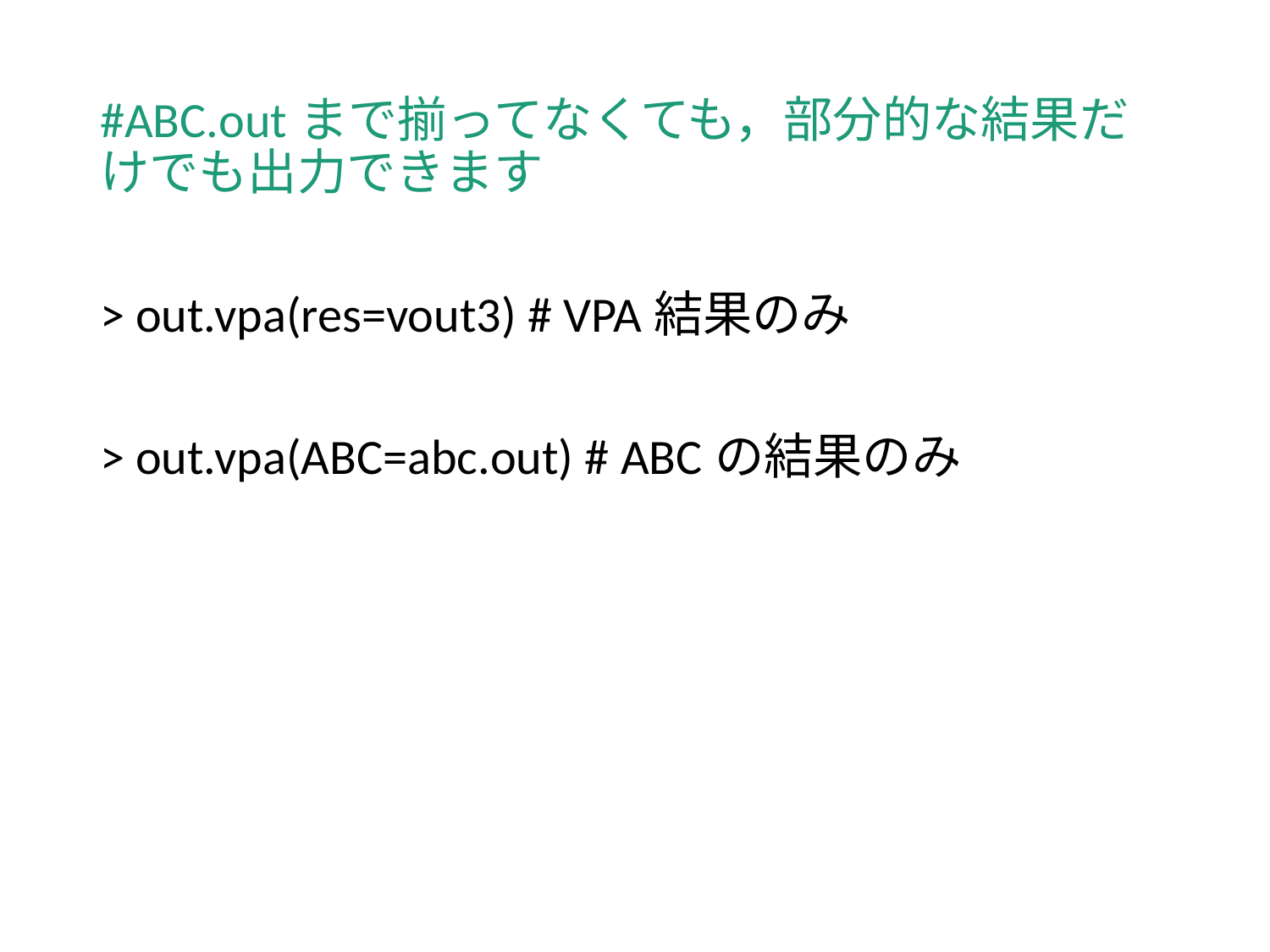

#ABC.outまで揃ってなくても，部分的な結果だけでも出力できます

> out.vpa(res=vout3) # VPA結果のみ

> out.vpa(ABC=abc.out) # ABCの結果のみ